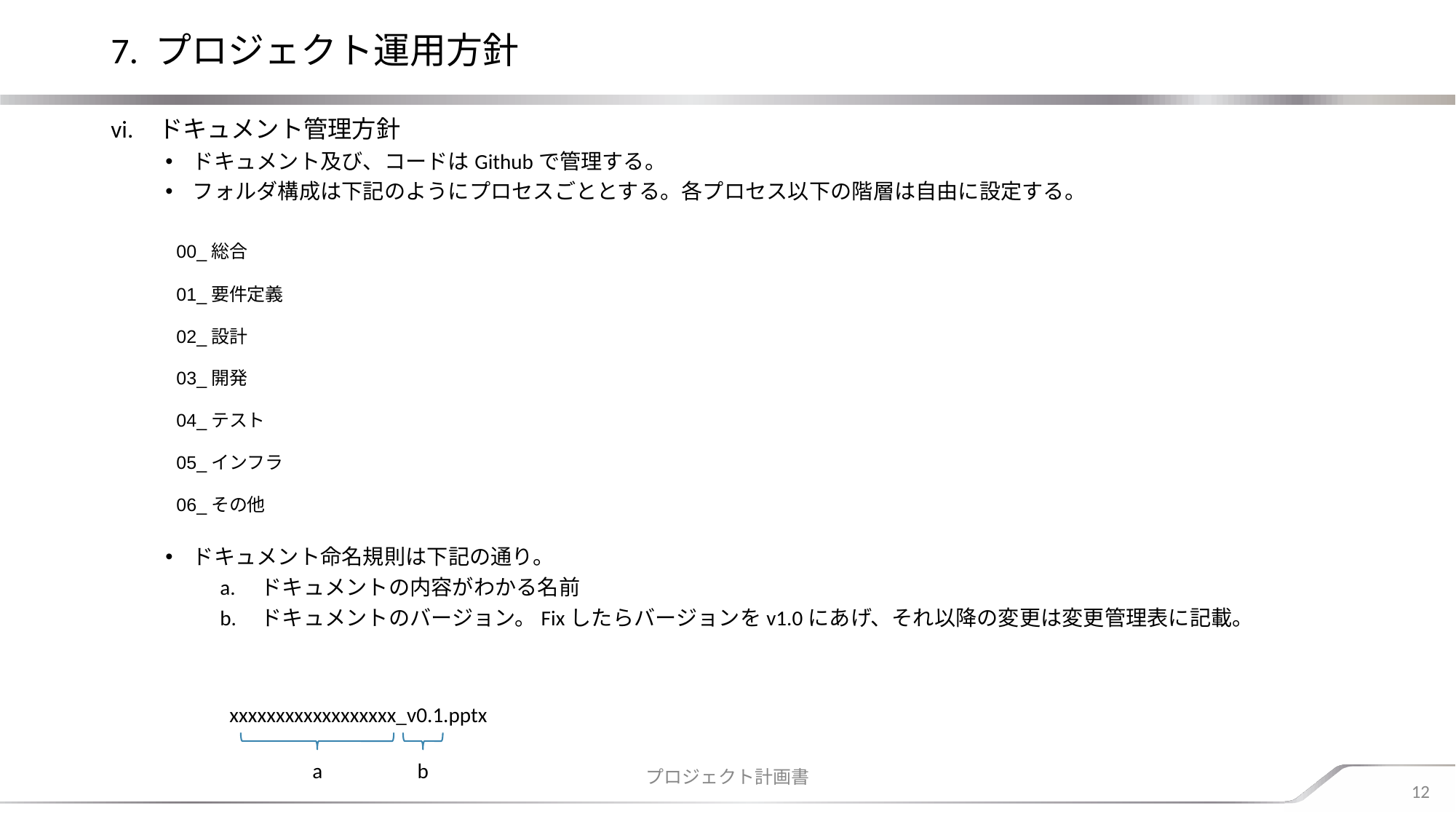

# 7. プロジェクト運用方針
ドキュメント管理方針
ドキュメント及び、コードはGithubで管理する。
フォルダ構成は下記のようにプロセスごととする。各プロセス以下の階層は自由に設定する。

ドキュメント命名規則は下記の通り。
ドキュメントの内容がわかる名前
ドキュメントのバージョン。Fixしたらバージョンをv1.0にあげ、それ以降の変更は変更管理表に記載。

| 00\_総合 |
| --- |
| 01\_要件定義 |
| 02\_設計 |
| 03\_開発 |
| 04\_テスト |
| 05\_インフラ |
| 06\_その他 |
xxxxxxxxxxxxxxxxxx_v0.1.pptx

a
b
プロジェクト計画書
12